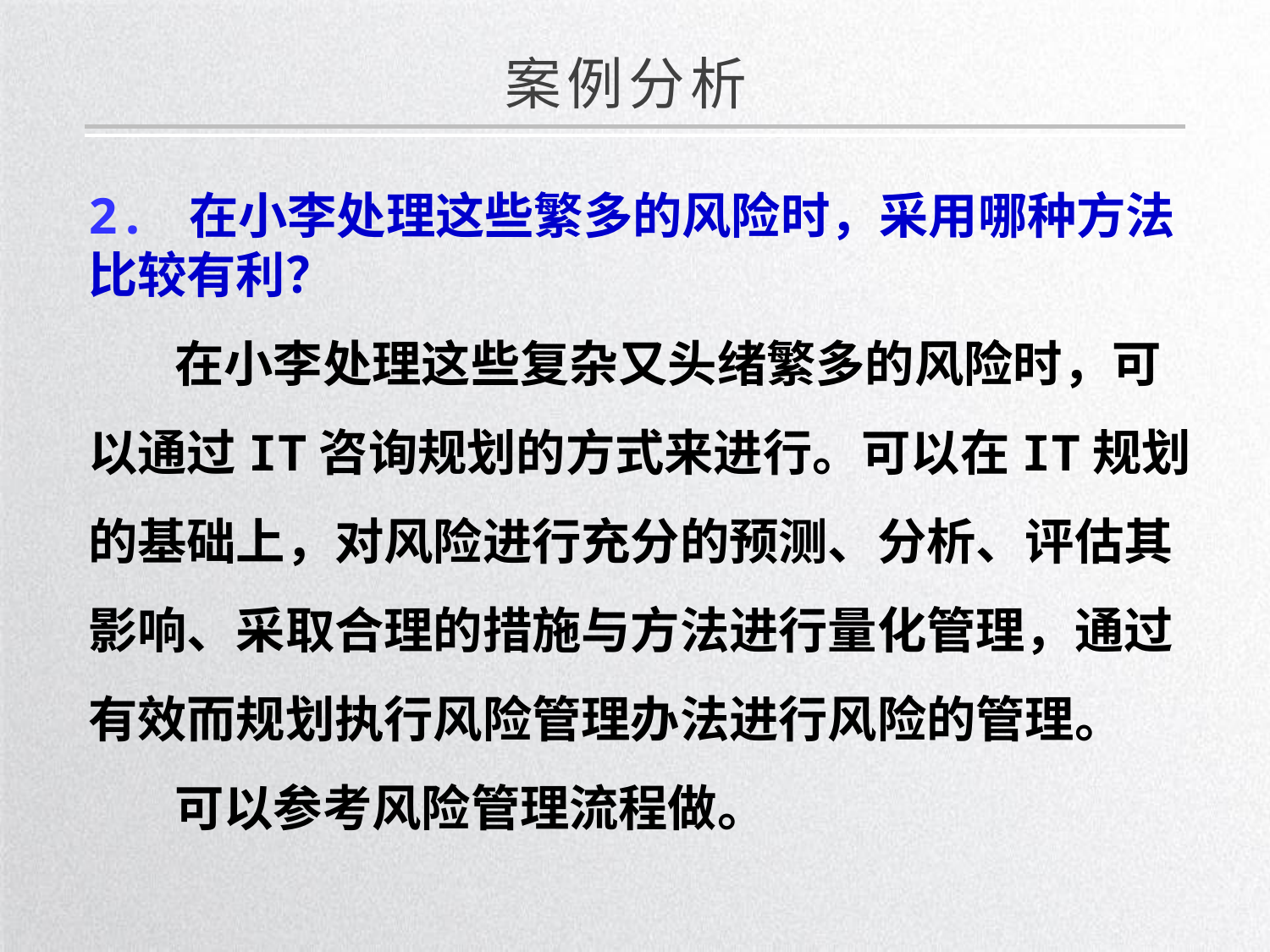

案例分析
2. 在小李处理这些繁多的风险时，采用哪种方法比较有利？
 在小李处理这些复杂又头绪繁多的风险时，可以通过IT咨询规划的方式来进行。可以在IT规划的基础上，对风险进行充分的预测、分析、评估其影响、采取合理的措施与方法进行量化管理，通过有效而规划执行风险管理办法进行风险的管理。
 可以参考风险管理流程做。